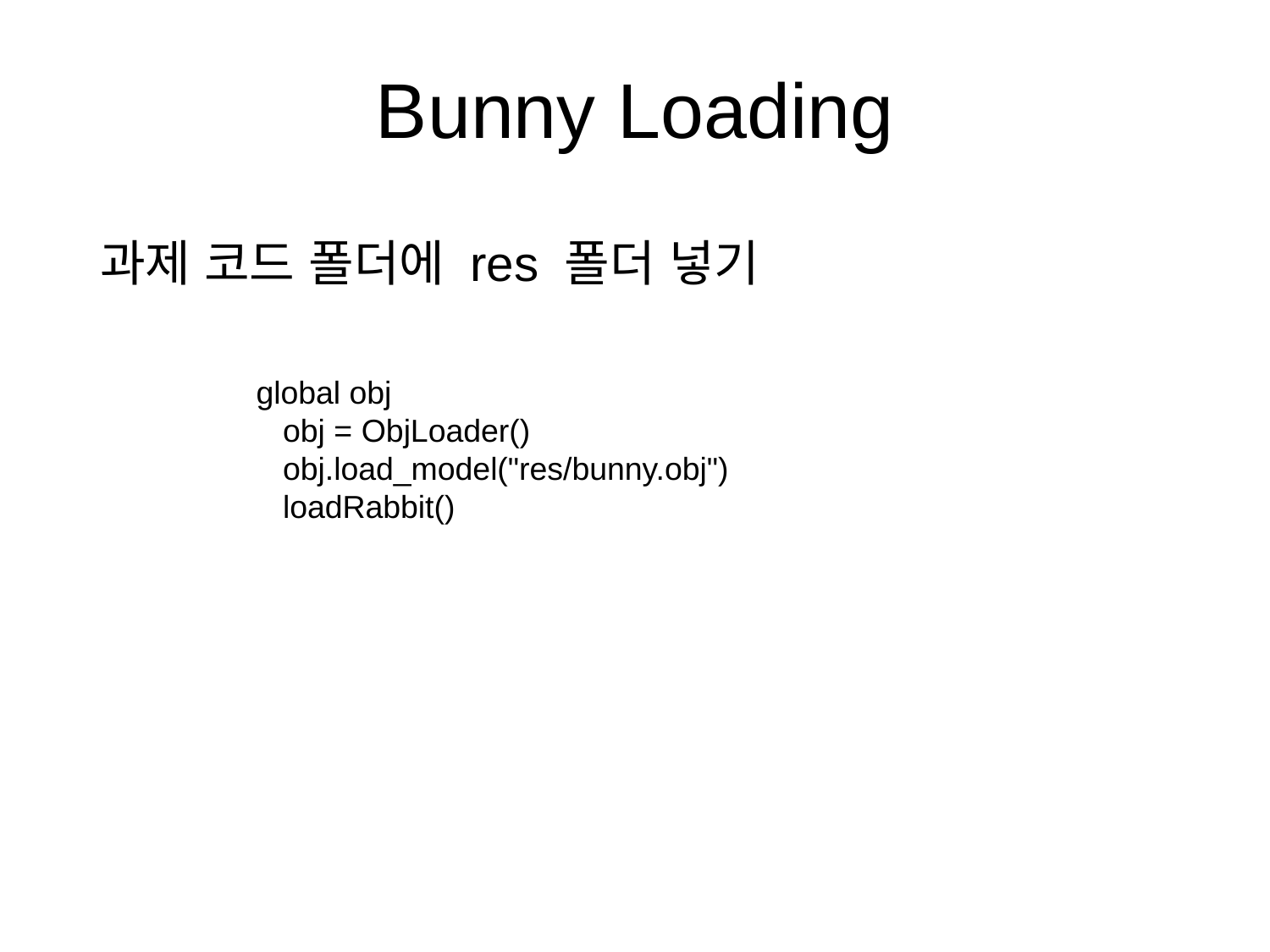

# Bunny Loading
과제 코드 폴더에 res 폴더 넣기
 global obj
    obj = ObjLoader()
    obj.load_model("res/bunny.obj")
    loadRabbit()